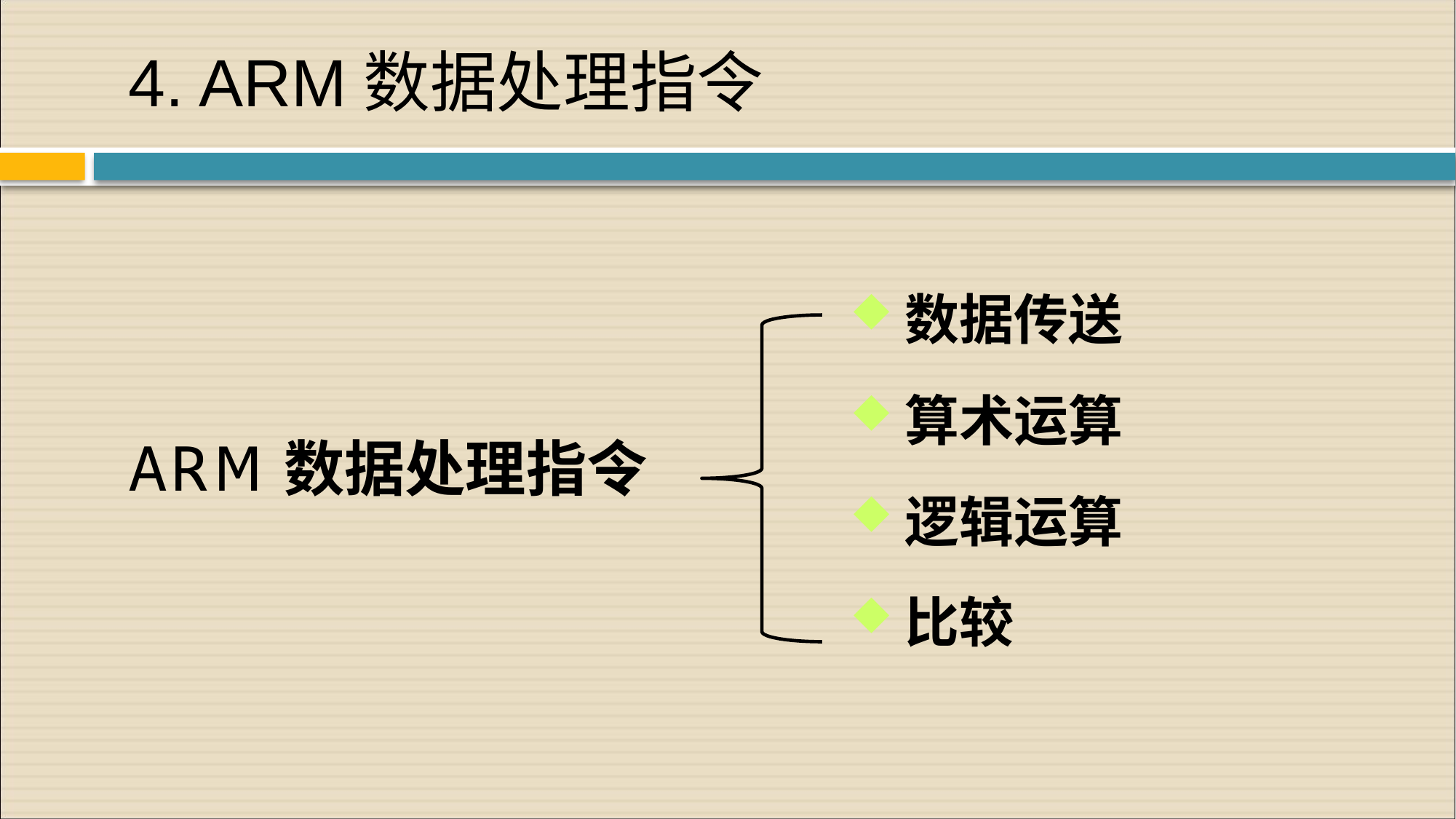

# 4. ARM数据处理指令
数据传送
算术运算
逻辑运算
比较

ARM数据处理指令